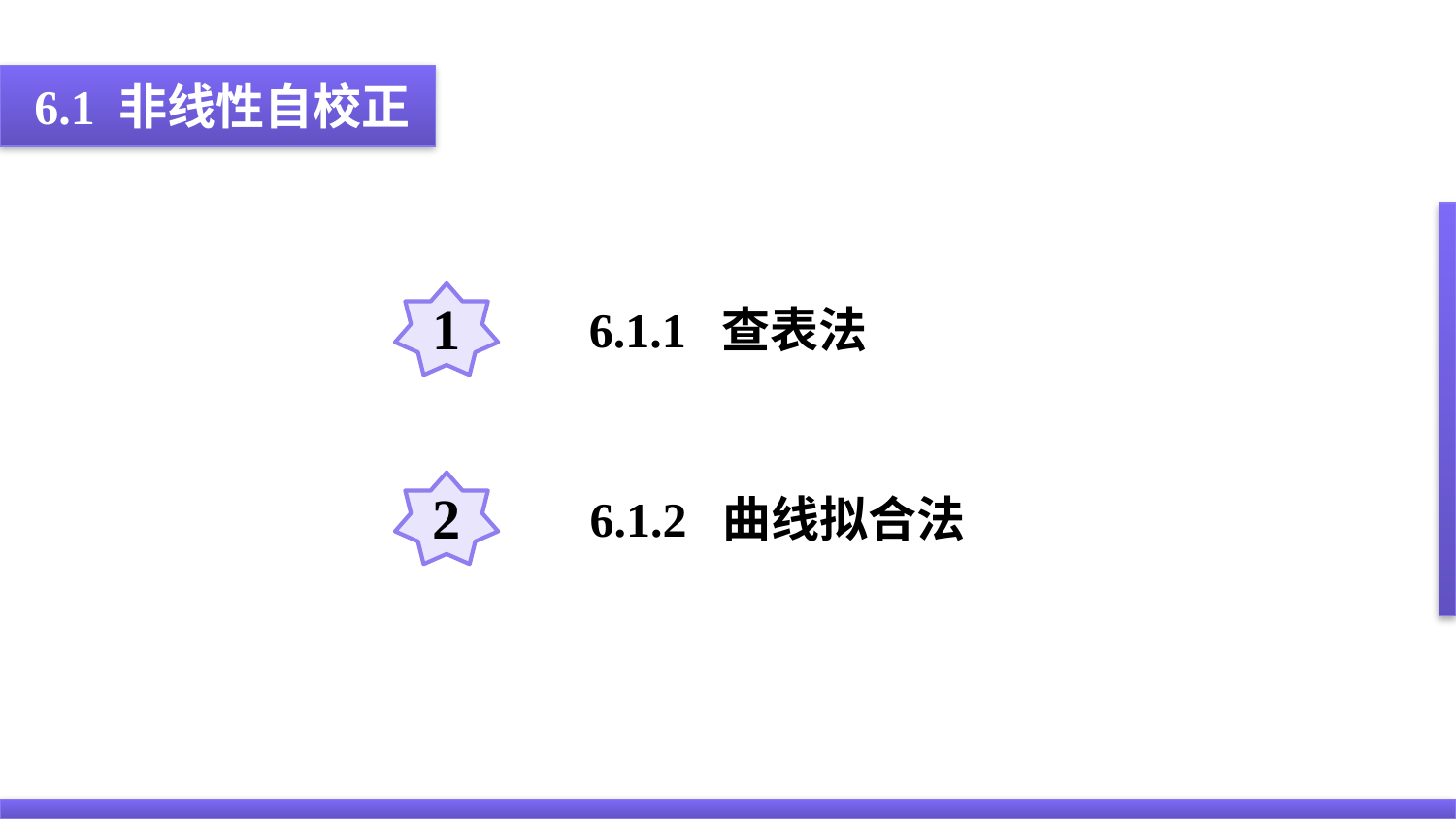

6.1 非线性自校正
1
6.1.1  查表法
2
6.1.2  曲线拟合法